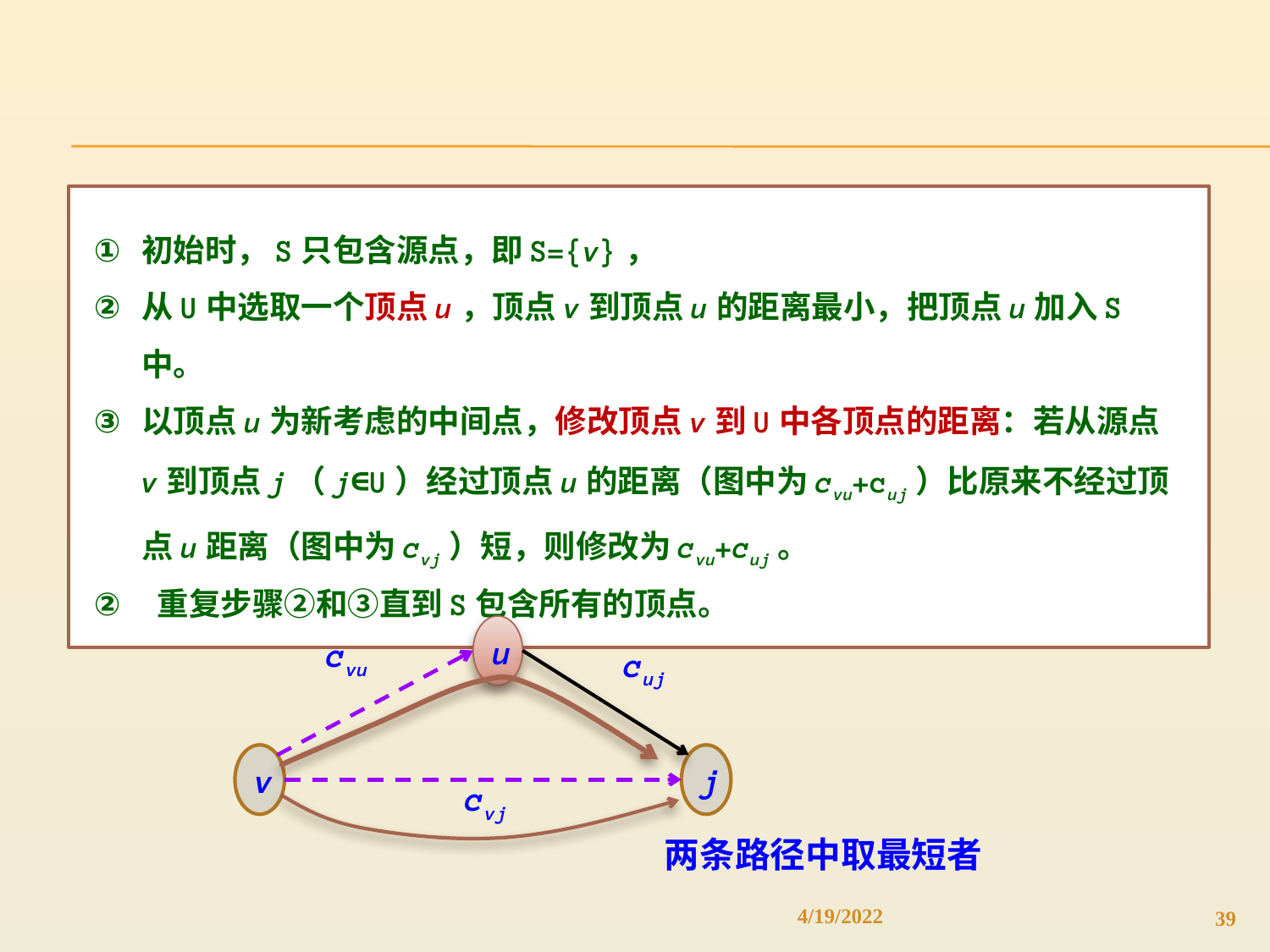

初始时，S只包含源点，即S={v}，
从U中选取一个顶点u，顶点v到顶点u的距离最小，把顶点u加入S中。
以顶点u为新考虑的中间点，修改顶点v到U中各顶点的距离：若从源点v到顶点j（j∈U）经过顶点u的距离（图中为cvu+cuj）比原来不经过顶点u距离（图中为cvj）短，则修改为cvu+cuj。
重复步骤②和③直到S包含所有的顶点。
u
cvu
cuj
v
j
cvj

两条路径中取最短者
4/19/2022
39